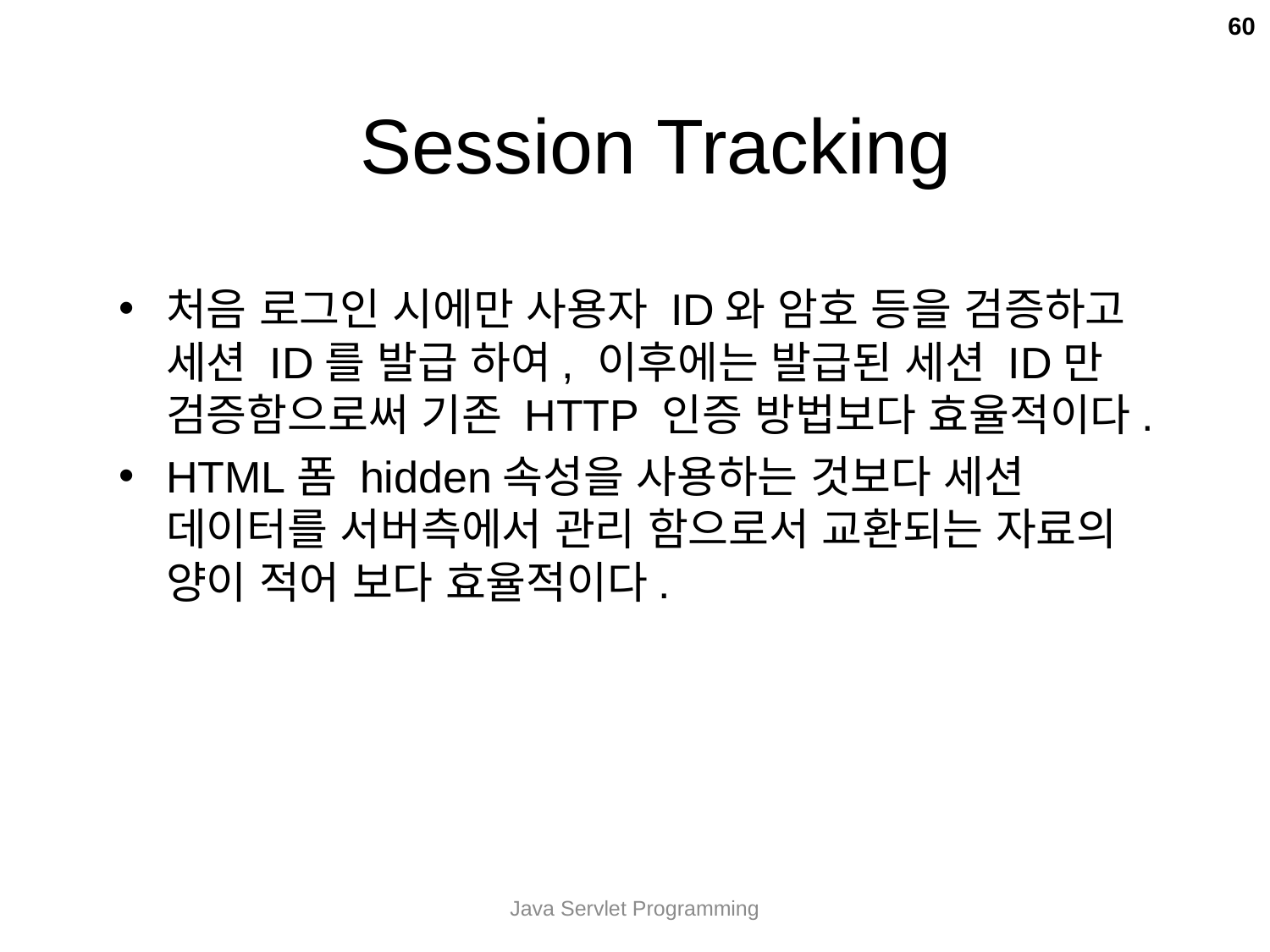

60
# Session Tracking
처음 로그인 시에만 사용자 ID와 암호 등을 검증하고 세션 ID를 발급 하여, 이후에는 발급된 세션 ID만 검증함으로써 기존 HTTP 인증 방법보다 효율적이다.
HTML폼 hidden속성을 사용하는 것보다 세션 데이터를 서버측에서 관리 함으로서 교환되는 자료의 양이 적어 보다 효율적이다.

Java Servlet Programming